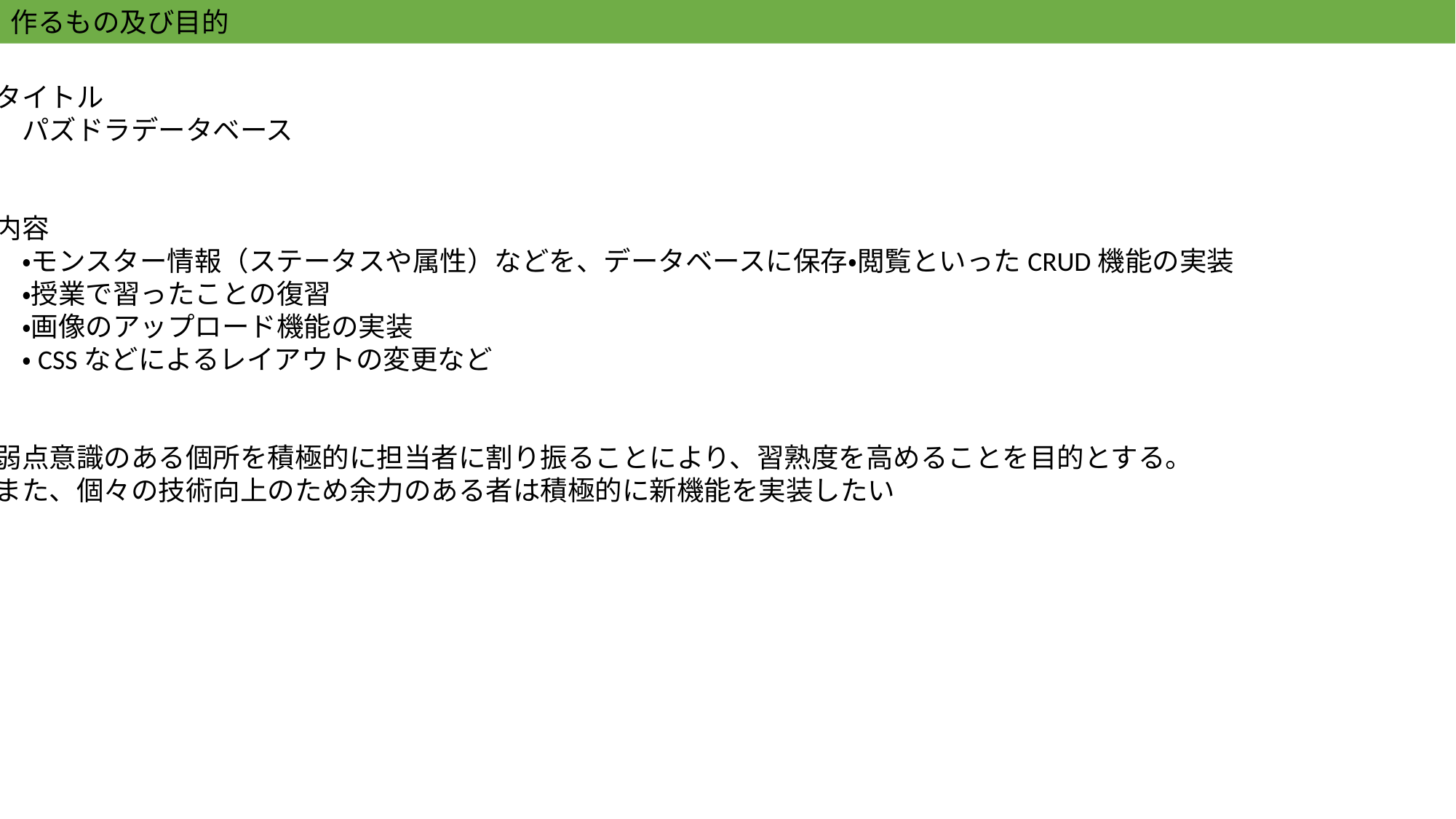

作るもの及び目的
タイトル
　パズドラデータベース

内容
　・モンスター情報（ステータスや属性）などを、データベースに保存・閲覧といったCRUD機能の実装
　・授業で習ったことの復習
　・画像のアップロード機能の実装
　・CSSなどによるレイアウトの変更など

弱点意識のある個所を積極的に担当者に割り振ることにより、習熟度を高めることを目的とする。
また、個々の技術向上のため余力のある者は積極的に新機能を実装したい